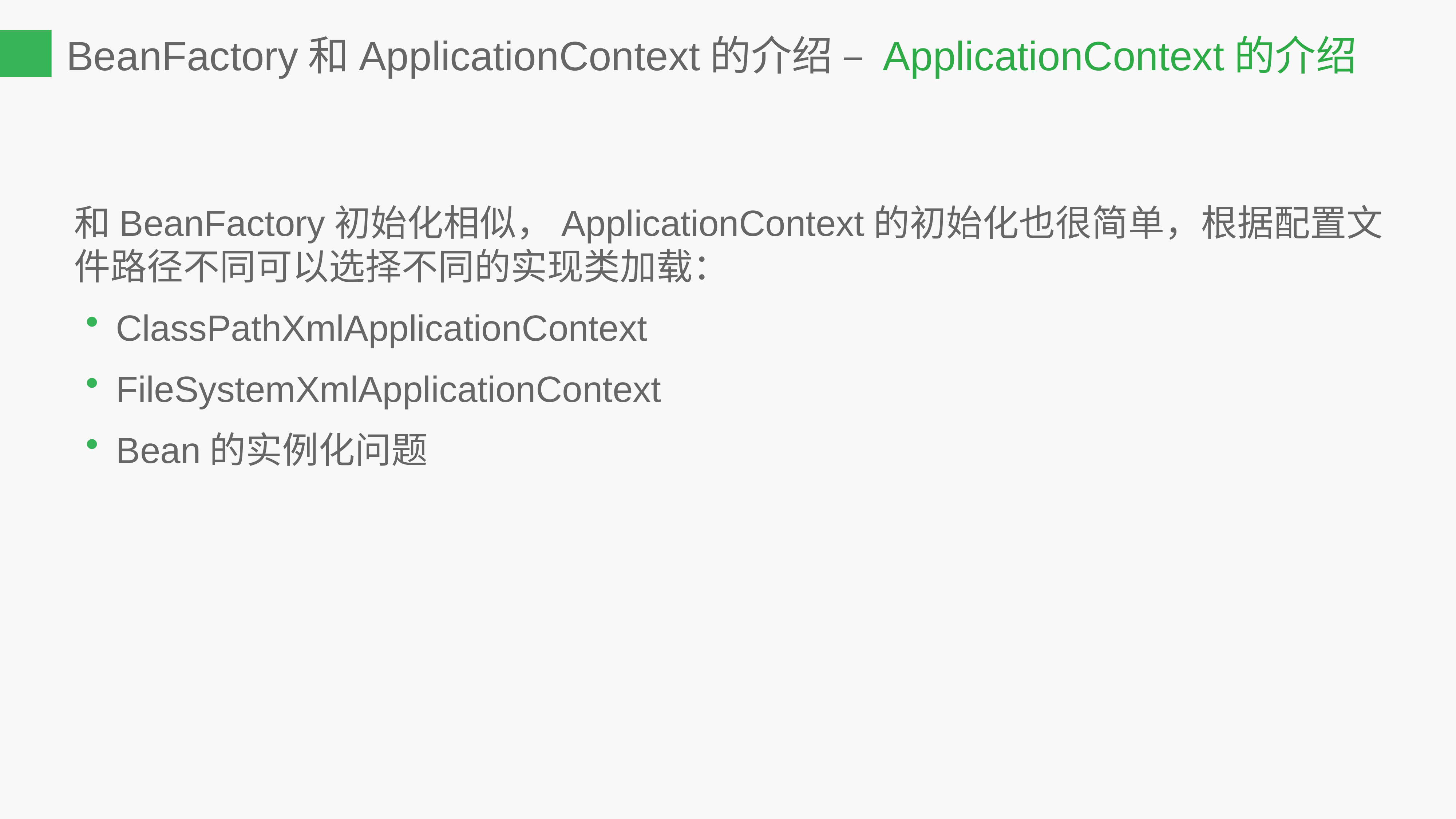

BeanFactory和ApplicationContext的介绍 – ApplicationContext的介绍

和BeanFactory初始化相似，ApplicationContext的初始化也很简单，根据配置文件路径不同可以选择不同的实现类加载：
ClassPathXmlApplicationContext
FileSystemXmlApplicationContext
Bean的实例化问题